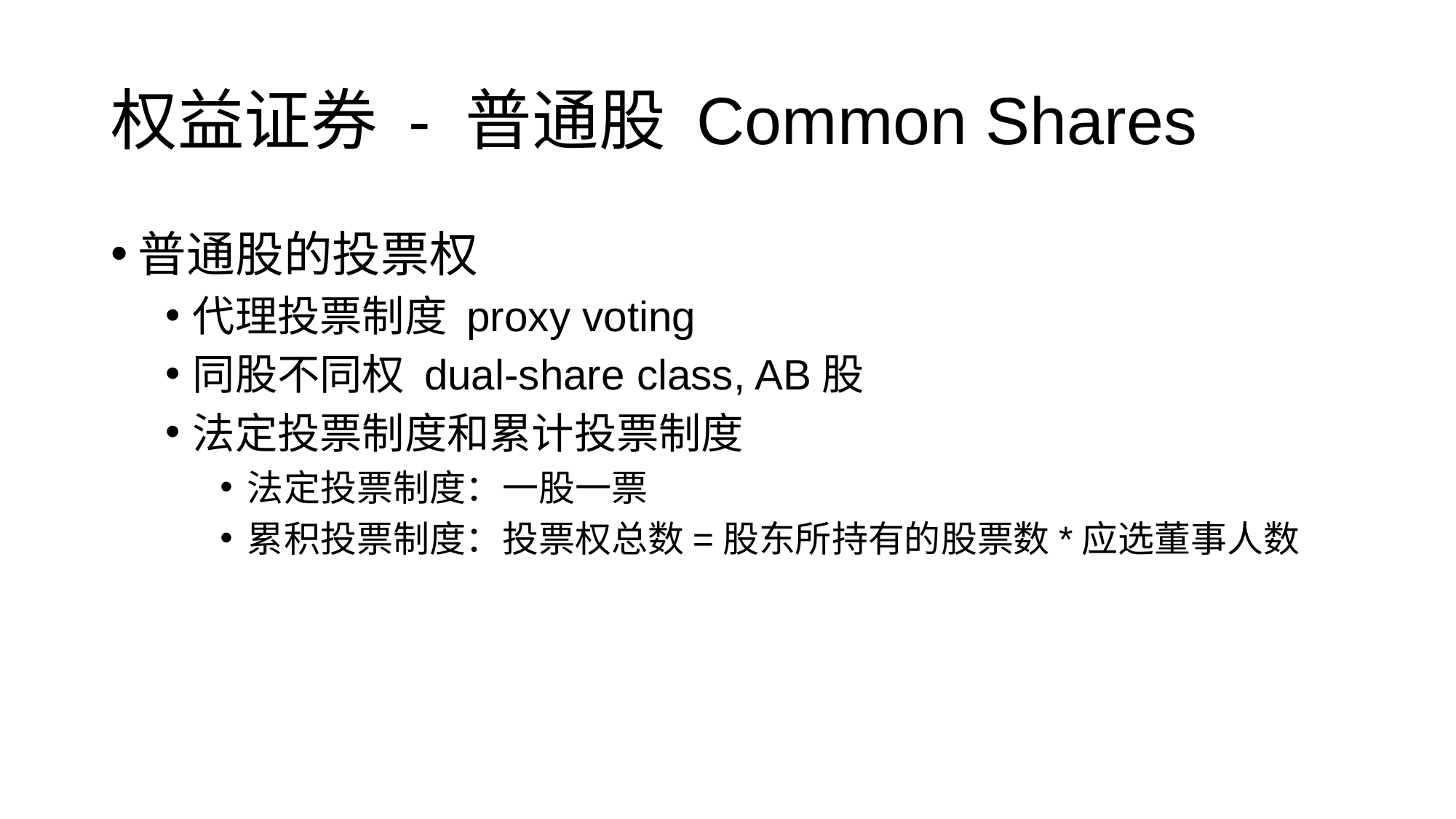

# 权益证券 - 普通股 Common Shares
普通股的投票权
代理投票制度 proxy voting
同股不同权 dual-share class, AB股
法定投票制度和累计投票制度
法定投票制度：一股一票
累积投票制度：投票权总数=股东所持有的股票数*应选董事人数